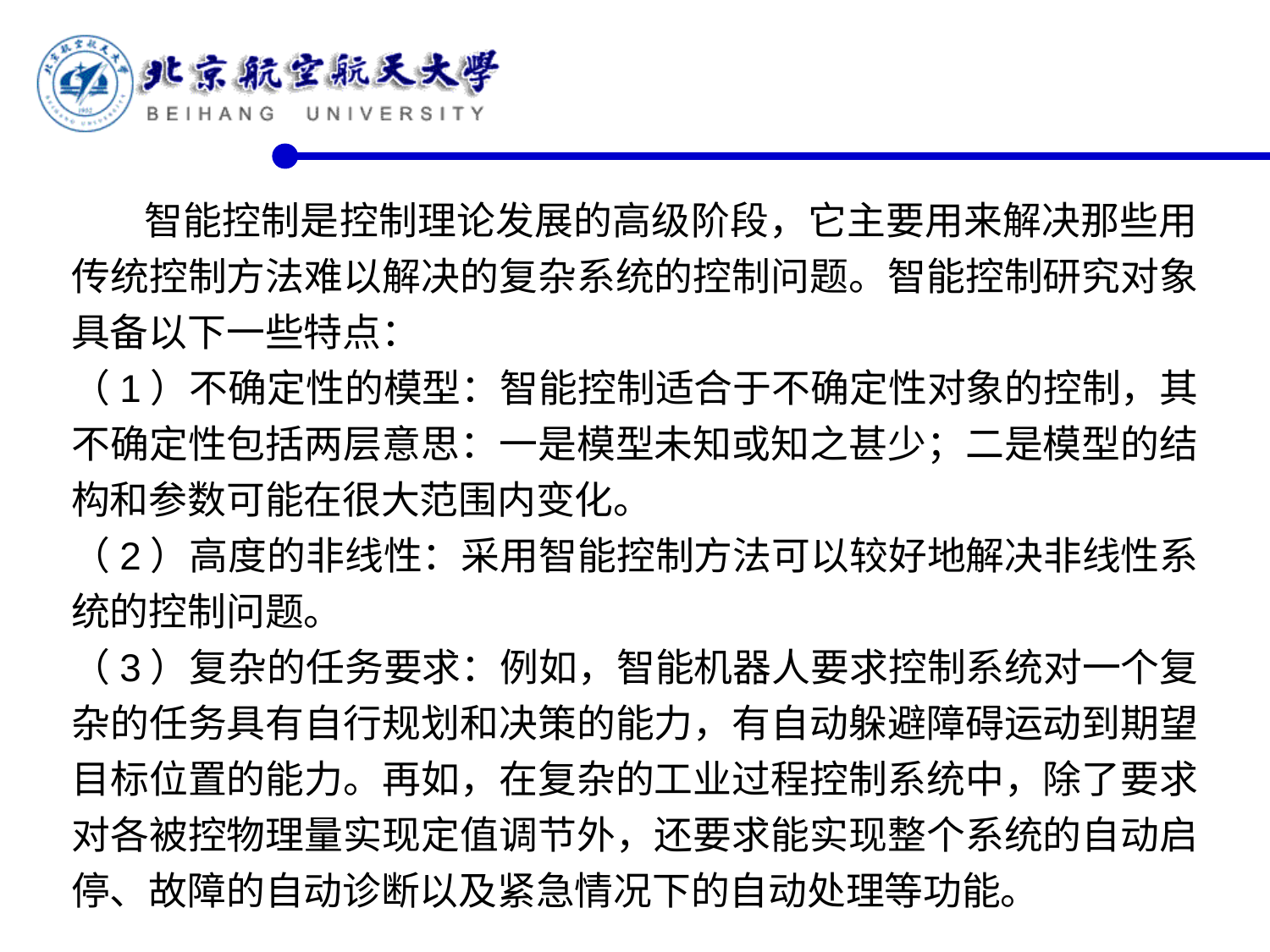

智能控制是控制理论发展的高级阶段，它主要用来解决那些用传统控制方法难以解决的复杂系统的控制问题。智能控制研究对象具备以下一些特点：
（1）不确定性的模型：智能控制适合于不确定性对象的控制，其不确定性包括两层意思：一是模型未知或知之甚少；二是模型的结构和参数可能在很大范围内变化。
（2）高度的非线性：采用智能控制方法可以较好地解决非线性系统的控制问题。
（3）复杂的任务要求：例如，智能机器人要求控制系统对一个复杂的任务具有自行规划和决策的能力，有自动躲避障碍运动到期望目标位置的能力。再如，在复杂的工业过程控制系统中，除了要求对各被控物理量实现定值调节外，还要求能实现整个系统的自动启停、故障的自动诊断以及紧急情况下的自动处理等功能。